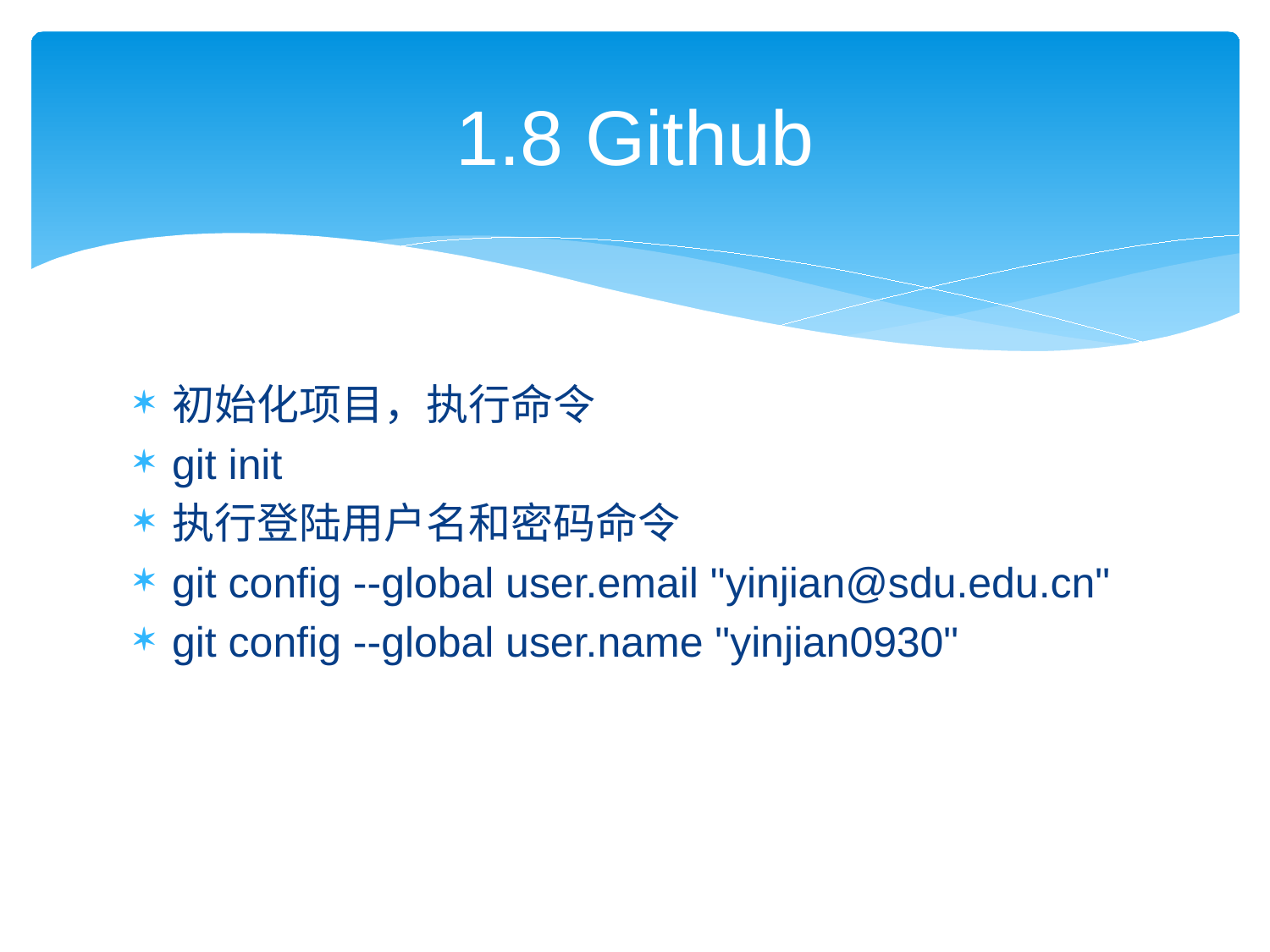

# 1.8 Github
初始化项目，执行命令
git init
执行登陆用户名和密码命令
git config --global user.email "yinjian@sdu.edu.cn"
git config --global user.name "yinjian0930"